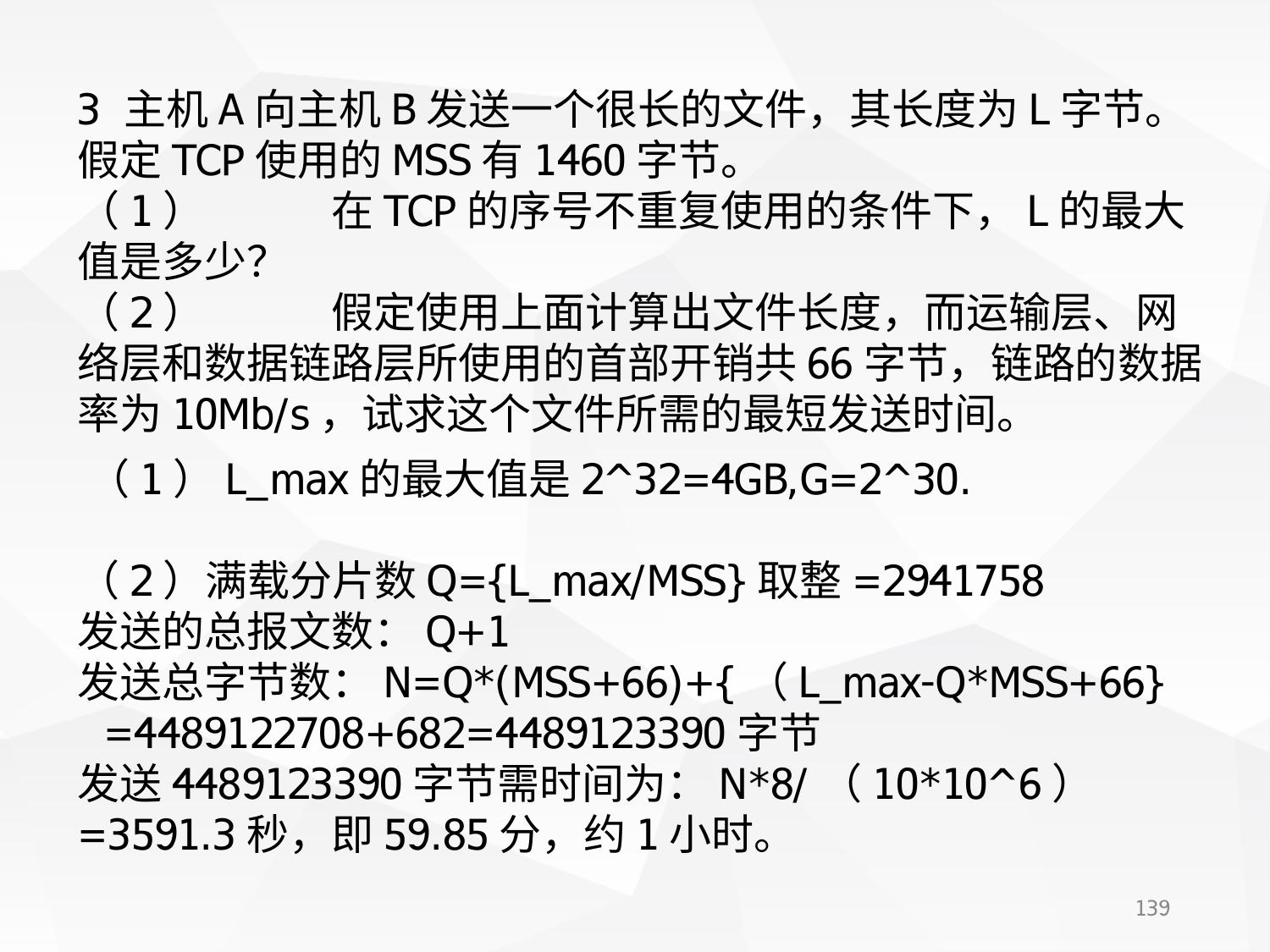

3 主机A向主机B发送一个很长的文件，其长度为L字节。假定TCP使用的MSS有1460字节。
（1）	在TCP的序号不重复使用的条件下，L的最大值是多少？
（2）	假定使用上面计算出文件长度，而运输层、网络层和数据链路层所使用的首部开销共66字节，链路的数据率为10Mb/s，试求这个文件所需的最短发送时间。
（1）L_max的最大值是2^32=4GB,G=2^30.
（2）满载分片数Q={L_max/MSS}取整=2941758
发送的总报文数：Q+1
发送总字节数：N=Q*(MSS+66)+{（L_max-Q*MSS+66}
  =4489122708+682=4489123390字节
发送4489123390字节需时间为：N*8/（10*10^6）
=3591.3秒，即59.85分，约1小时。
139